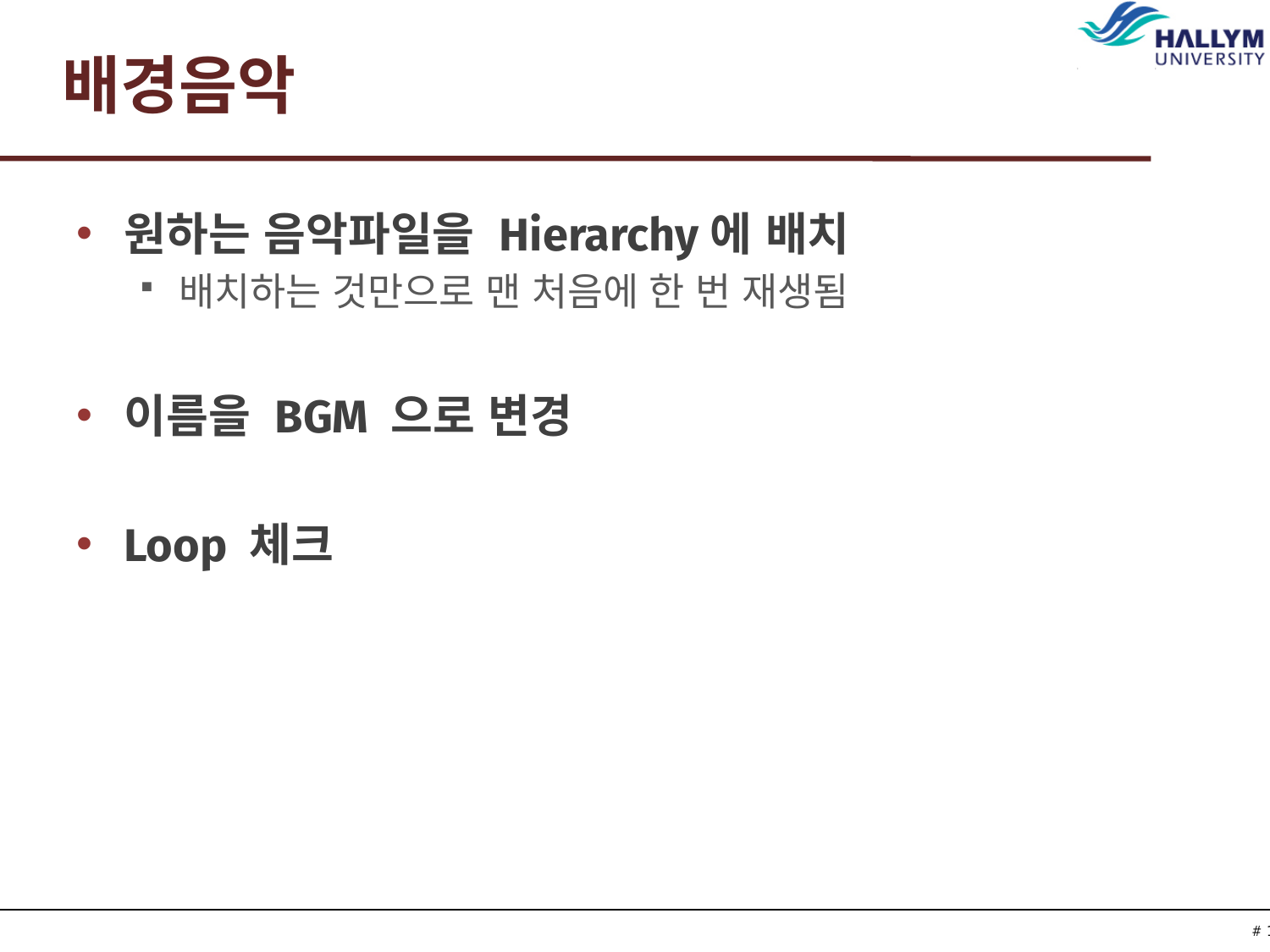

# 배경음악
원하는 음악파일을 Hierarchy에 배치
배치하는 것만으로 맨 처음에 한 번 재생됨

이름을 BGM 으로 변경

Loop 체크